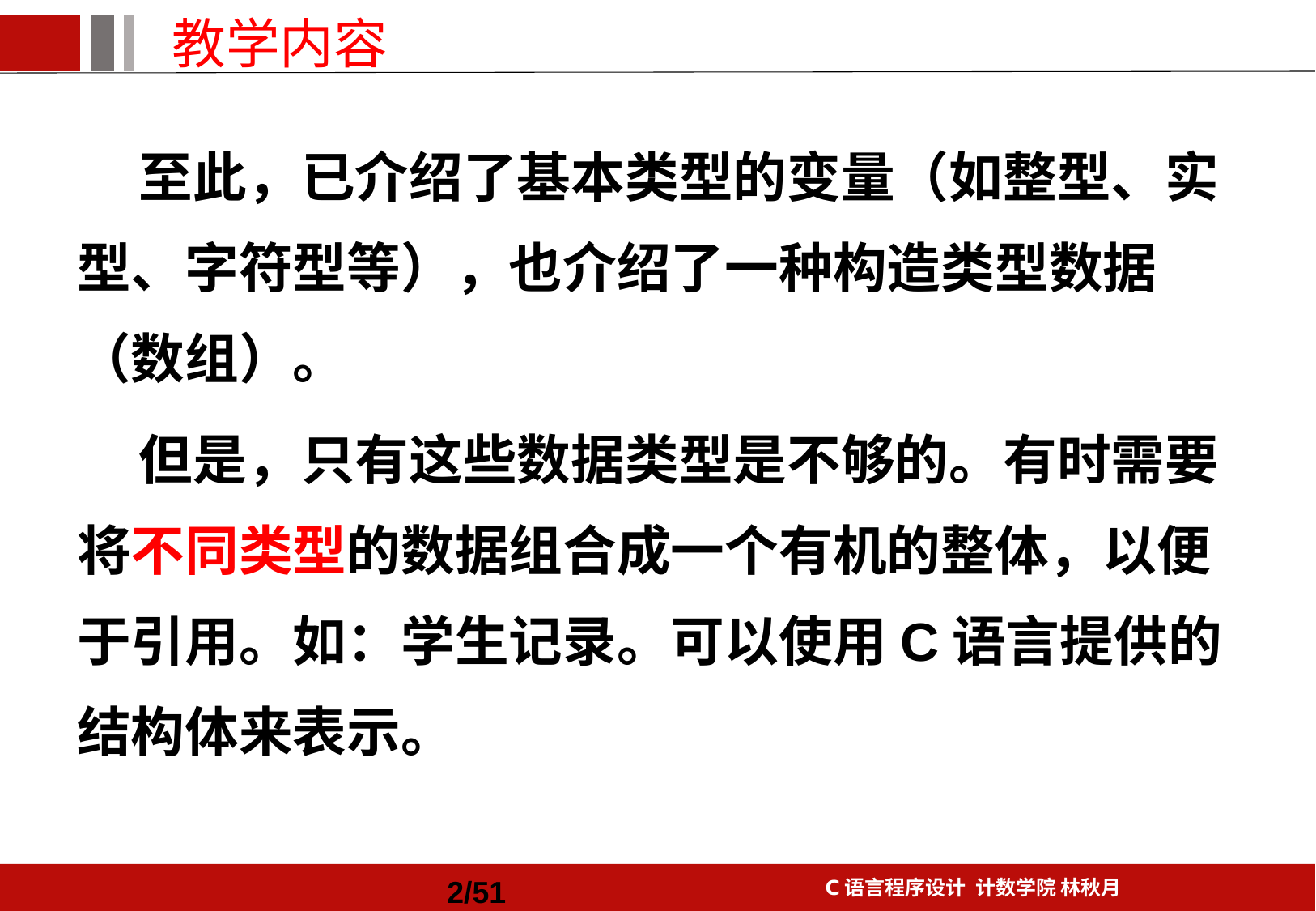

教学内容
    至此，已介绍了基本类型的变量（如整型、实型、字符型等），也介绍了一种构造类型数据（数组）。
    但是，只有这些数据类型是不够的。有时需要将不同类型的数据组合成一个有机的整体，以便于引用。如：学生记录。可以使用C语言提供的结构体来表示。